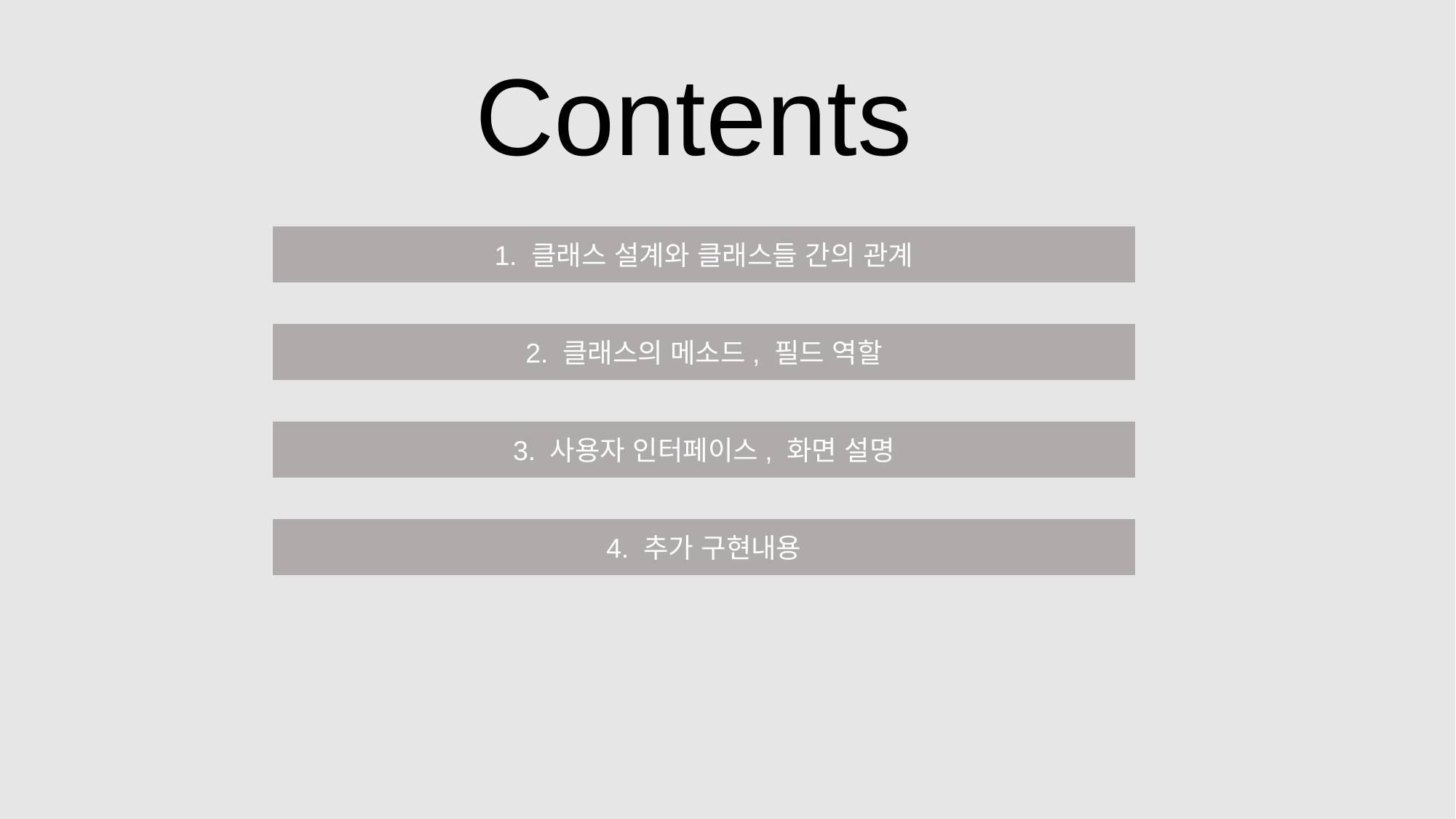

Contents
1. 클래스 설계와 클래스들 간의 관계
2. 클래스의 메소드, 필드 역할
3. 사용자 인터페이스, 화면 설명
4. 추가 구현내용